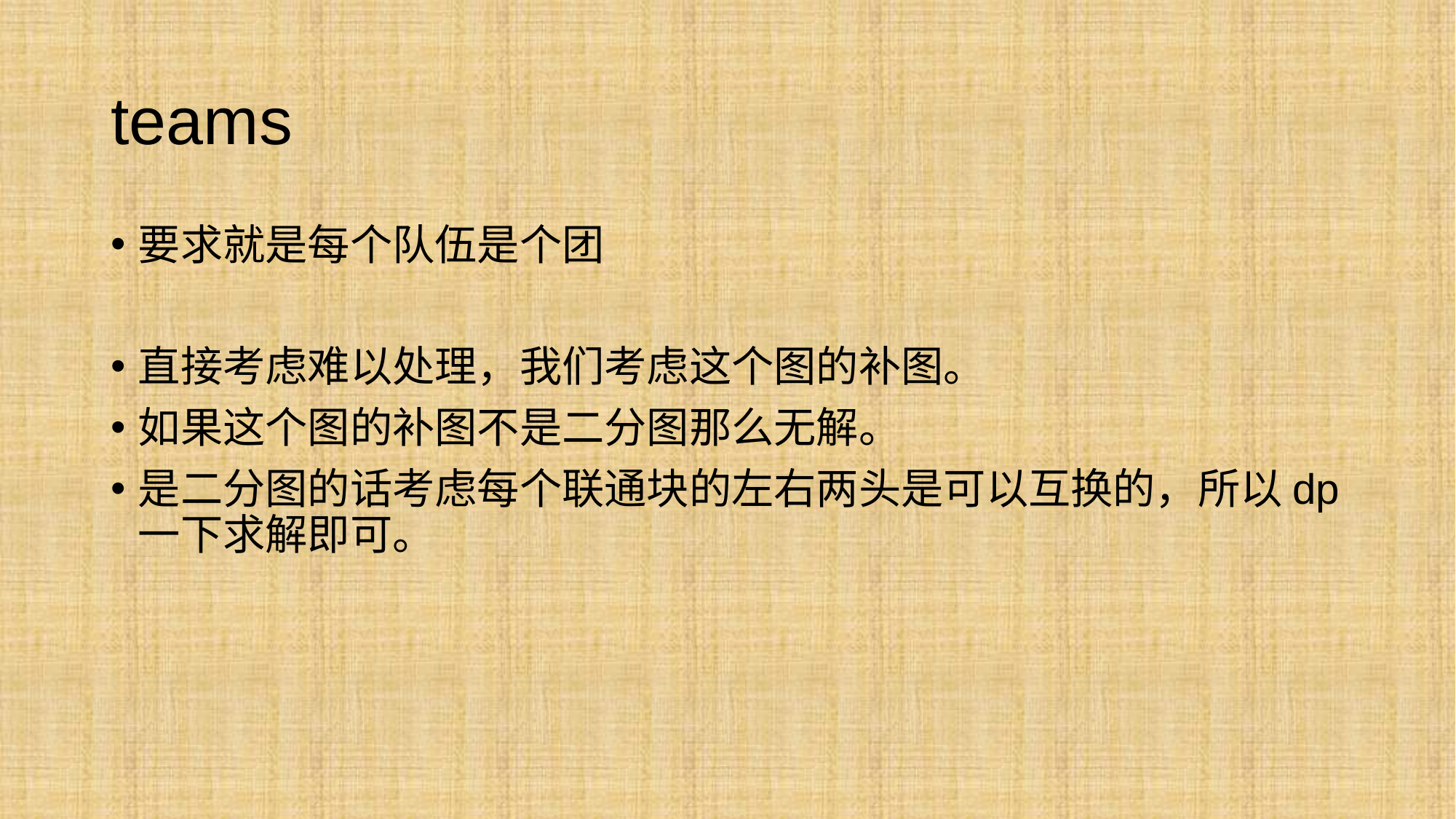

# teams
要求就是每个队伍是个团

直接考虑难以处理，我们考虑这个图的补图。
如果这个图的补图不是二分图那么无解。
是二分图的话考虑每个联通块的左右两头是可以互换的，所以dp一下求解即可。